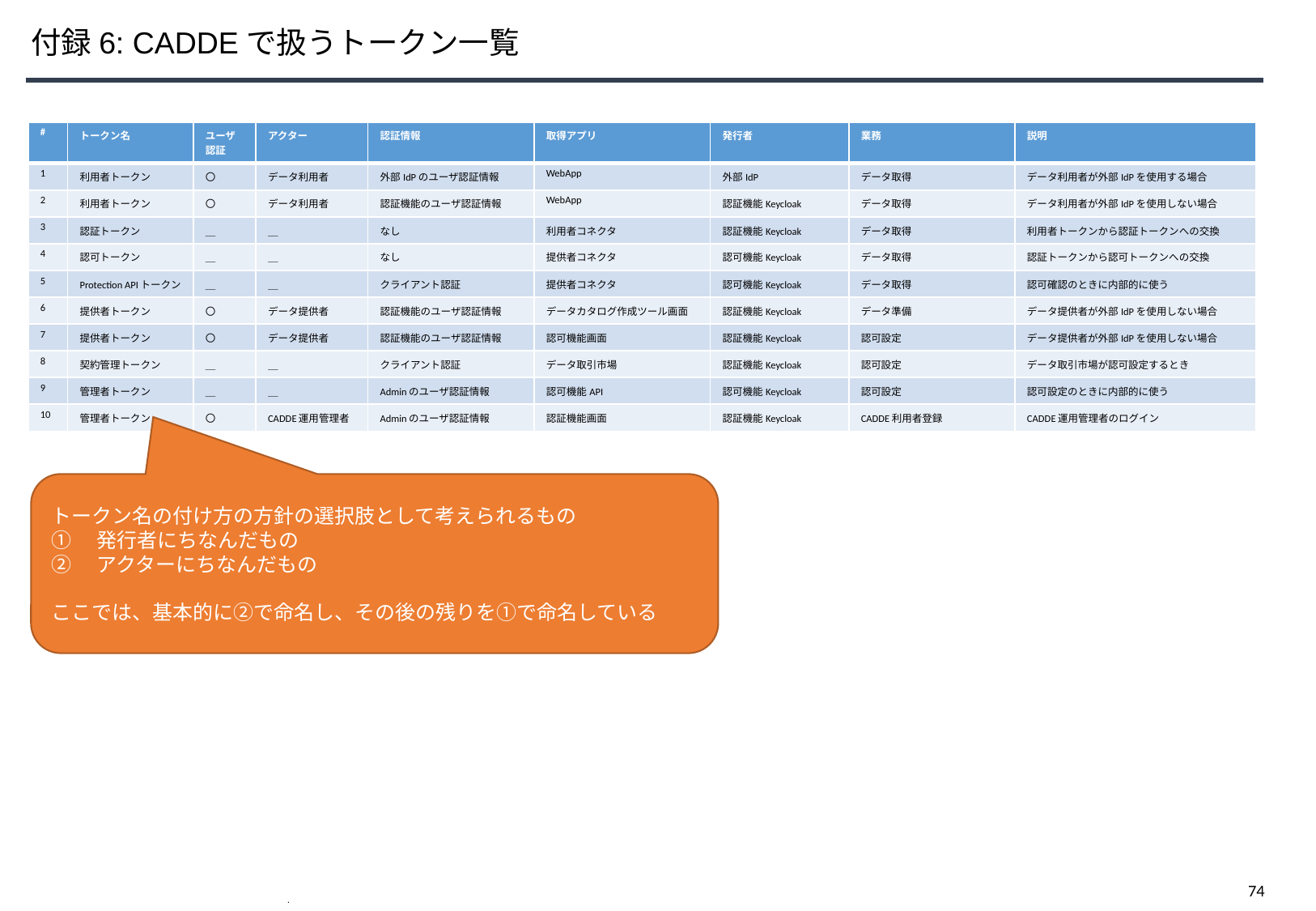

# 付録6: CADDEで扱うトークン一覧
| # | トークン名 | ユーザ 認証 | アクター | 認証情報 | 取得アプリ | 発行者 | 業務 | 説明 |
| --- | --- | --- | --- | --- | --- | --- | --- | --- |
| 1 | 利用者トークン | 〇 | データ利用者 | 外部IdPのユーザ認証情報 | WebApp | 外部IdP | データ取得 | データ利用者が外部IdPを使用する場合 |
| 2 | 利用者トークン | 〇 | データ利用者 | 認証機能のユーザ認証情報 | WebApp | 認証機能Keycloak | データ取得 | データ利用者が外部IdPを使用しない場合 |
| 3 | 認証トークン | ＿ | ＿ | なし | 利用者コネクタ | 認証機能Keycloak | データ取得 | 利用者トークンから認証トークンへの交換 |
| 4 | 認可トークン | ＿ | ＿ | なし | 提供者コネクタ | 認可機能Keycloak | データ取得 | 認証トークンから認可トークンへの交換 |
| 5 | Protection APIトークン | ＿ | ＿ | クライアント認証 | 提供者コネクタ | 認可機能Keycloak | データ取得 | 認可確認のときに内部的に使う |
| 6 | 提供者トークン | 〇 | データ提供者 | 認証機能のユーザ認証情報 | データカタログ作成ツール画面 | 認証機能Keycloak | データ準備 | データ提供者が外部IdPを使用しない場合 |
| 7 | 提供者トークン | 〇 | データ提供者 | 認証機能のユーザ認証情報 | 認可機能画面 | 認証機能Keycloak | 認可設定 | データ提供者が外部IdPを使用しない場合 |
| 8 | 契約管理トークン | ＿ | ＿ | クライアント認証 | データ取引市場 | 認証機能Keycloak | 認可設定 | データ取引市場が認可設定するとき |
| 9 | 管理者トークン | ＿ | ＿ | Adminのユーザ認証情報 | 認可機能API | 認可機能Keycloak | 認可設定 | 認可設定のときに内部的に使う |
| 10 | 管理者トークン | 〇 | CADDE運用管理者 | Adminのユーザ認証情報 | 認証機能画面 | 認証機能Keycloak | CADDE利用者登録 | CADDE運用管理者のログイン |
トークン名の付け方の方針の選択肢として考えられるもの
①　発行者にちなんだもの
②　アクターにちなんだもの

ここでは、基本的に②で命名し、その後の残りを①で命名している